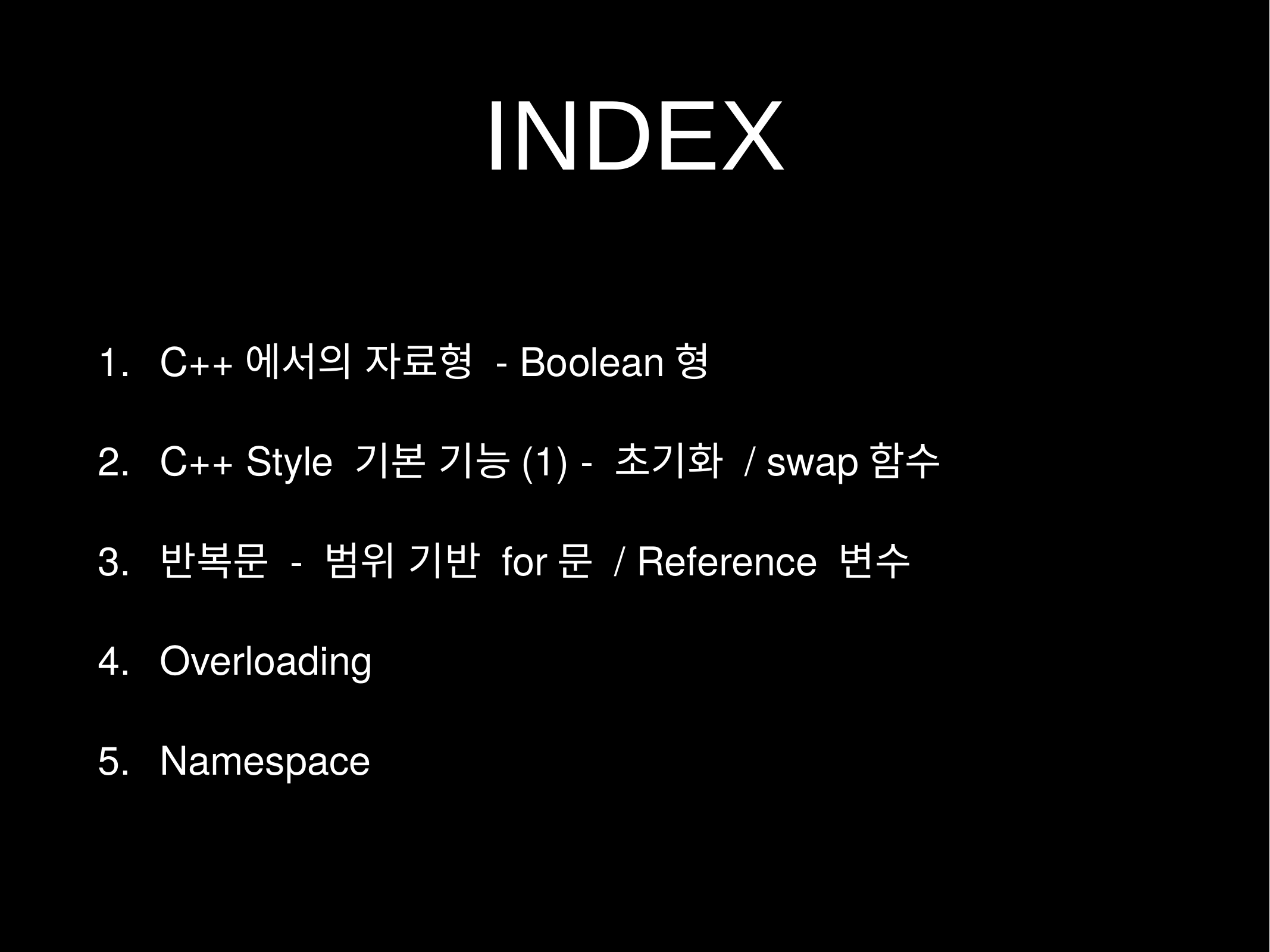

# INDEX
C++에서의 자료형 - Boolean형
C++ Style 기본 기능(1) - 초기화 / swap함수
반복문 - 범위 기반 for문 / Reference 변수
Overloading
Namespace